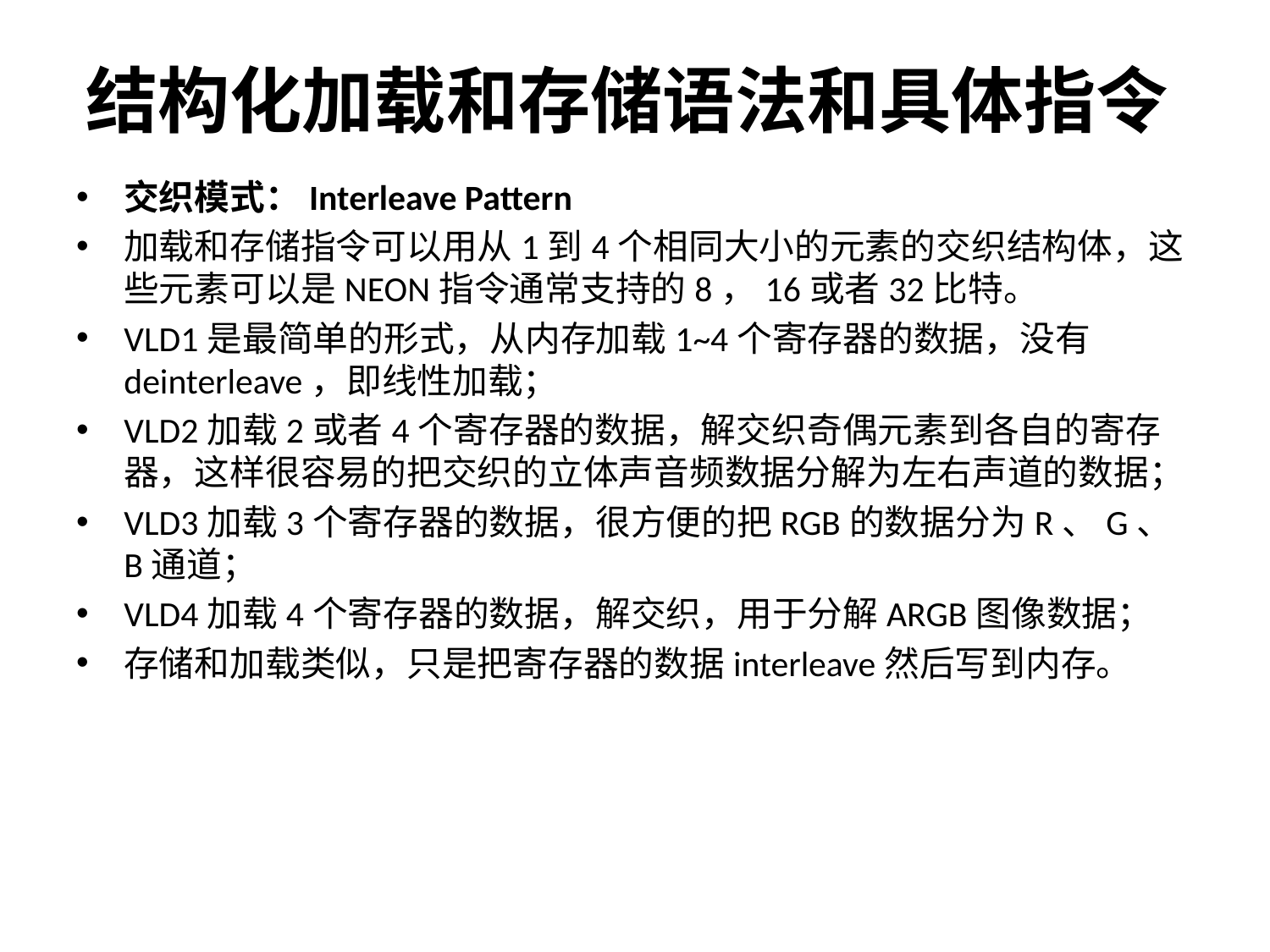

# 结构化加载和存储语法和具体指令
交织模式：Interleave Pattern
加载和存储指令可以用从1到4个相同大小的元素的交织结构体，这些元素可以是NEON指令通常支持的8，16或者32比特。
VLD1是最简单的形式，从内存加载1~4个寄存器的数据，没有deinterleave，即线性加载；
VLD2加载2或者4个寄存器的数据，解交织奇偶元素到各自的寄存器，这样很容易的把交织的立体声音频数据分解为左右声道的数据；
VLD3加载3个寄存器的数据，很方便的把RGB的数据分为R、G、B通道；
VLD4加载4个寄存器的数据，解交织，用于分解ARGB图像数据；
存储和加载类似，只是把寄存器的数据interleave然后写到内存。